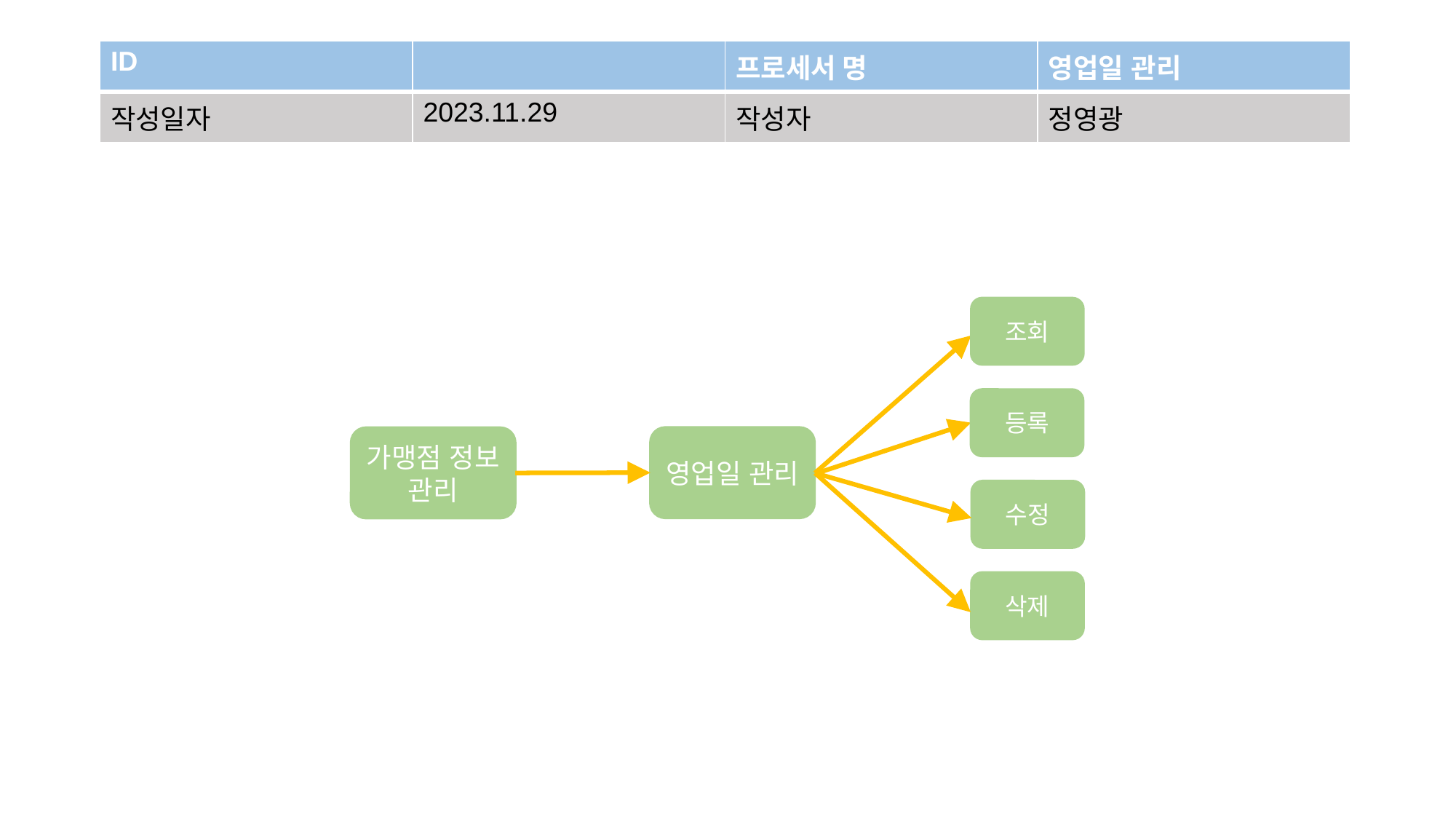

| ID |  | 프로세서 명 | 영업일 관리 |
| --- | --- | --- | --- |
| 작성일자 | 2023.11.29 | 작성자 | 정영광 |
조회
등록
영업일 관리
가맹점 정보 관리
수정
삭제